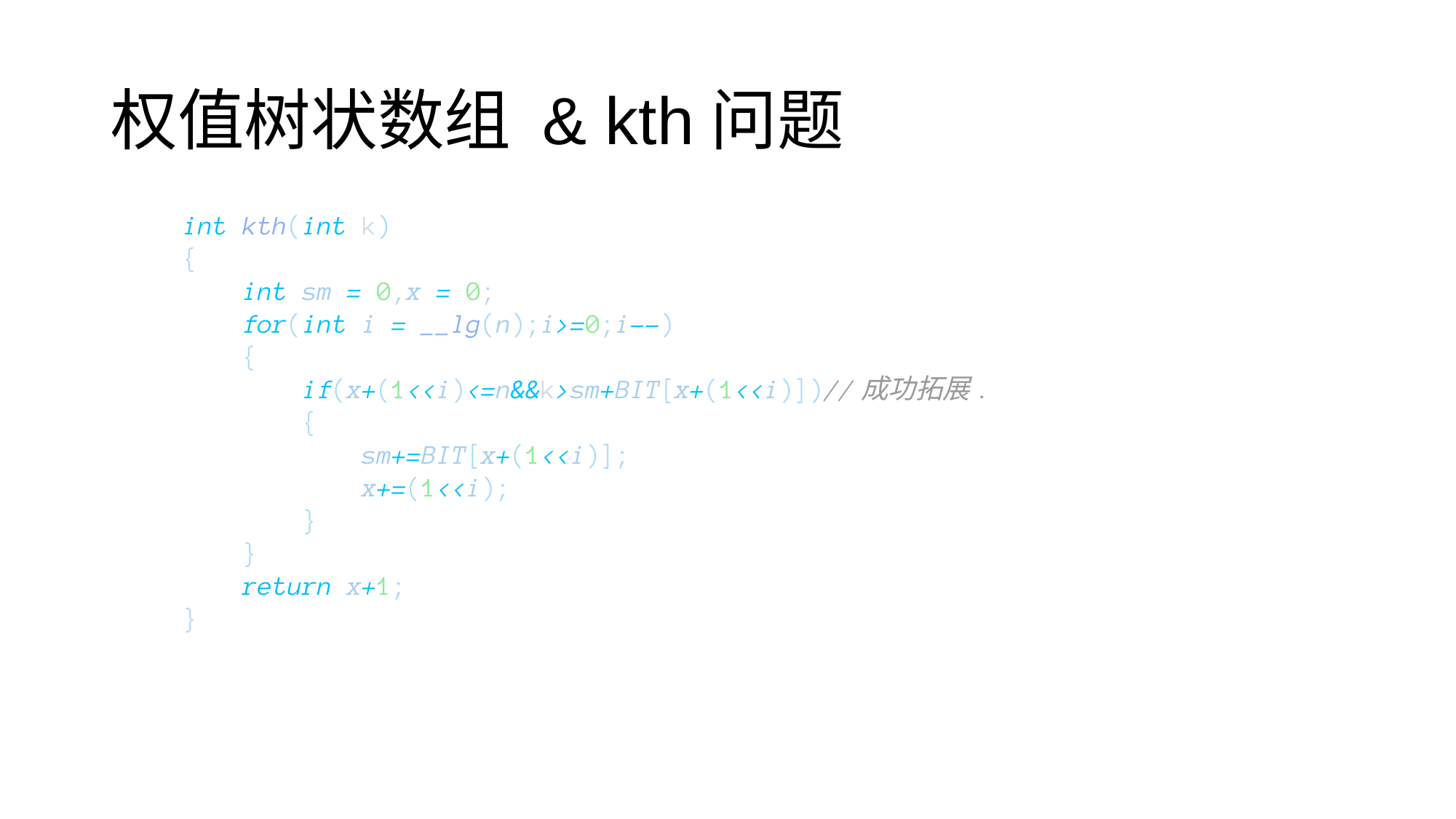

# 权值树状数组 & kth问题
int kth(int k)
{
    int sm = 0,x = 0;
    for(int i = __lg(n);i>=0;i--)
    {
        if(x+(1<<i)<=n&&k>sm+BIT[x+(1<<i)])//成功拓展.
        {
            sm+=BIT[x+(1<<i)];
            x+=(1<<i);
        }
    }
    return x+1;
}